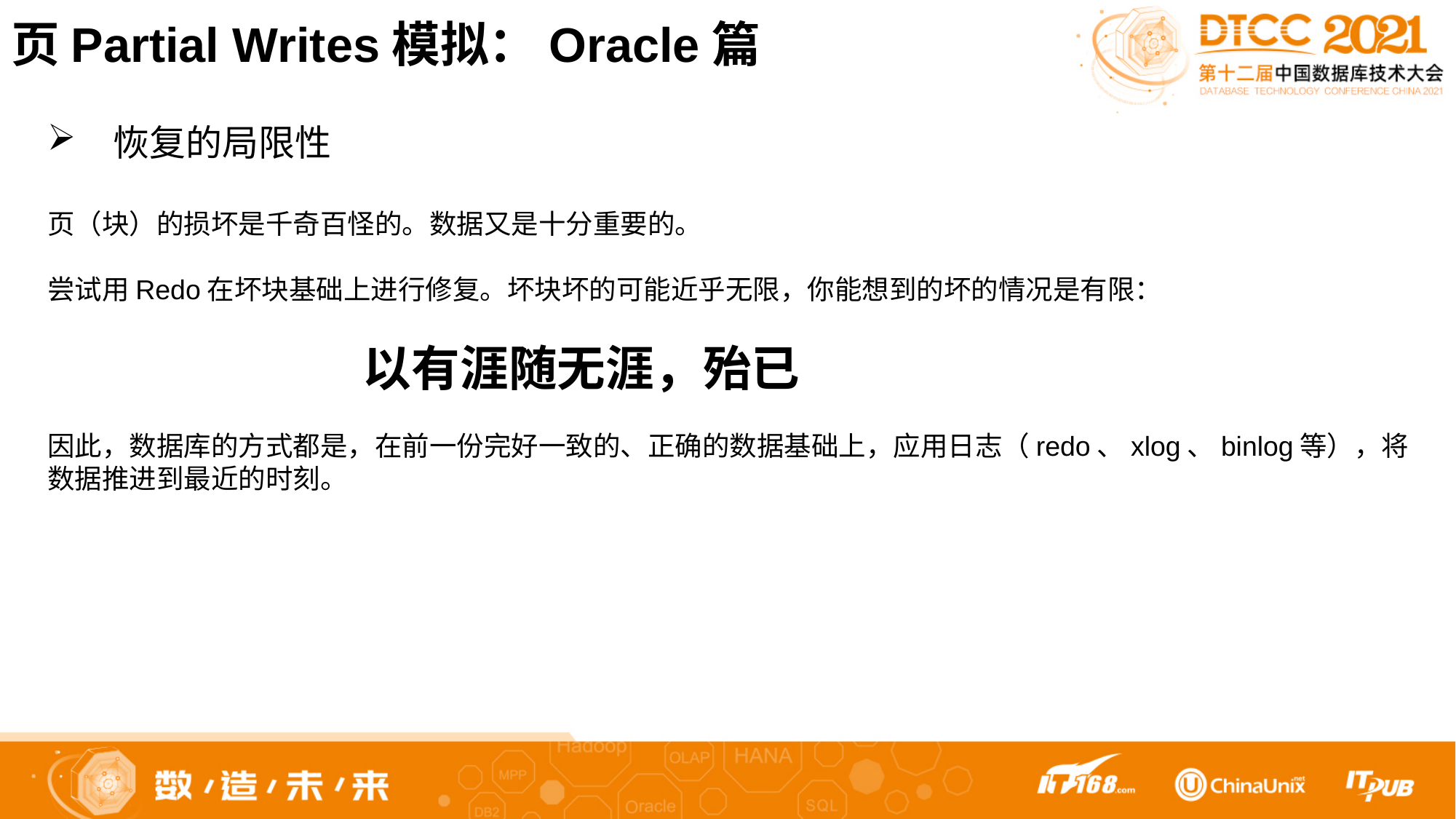

页Partial Writes模拟：Oracle篇
  恢复的局限性

页（块）的损坏是千奇百怪的。数据又是十分重要的。

尝试用Redo在坏块基础上进行修复。坏块坏的可能近乎无限，你能想到的坏的情况是有限：

                                                  以有涯随无涯，殆已

因此，数据库的方式都是，在前一份完好一致的、正确的数据基础上，应用日志（redo、xlog、binlog等），将数据推进到最近的时刻。